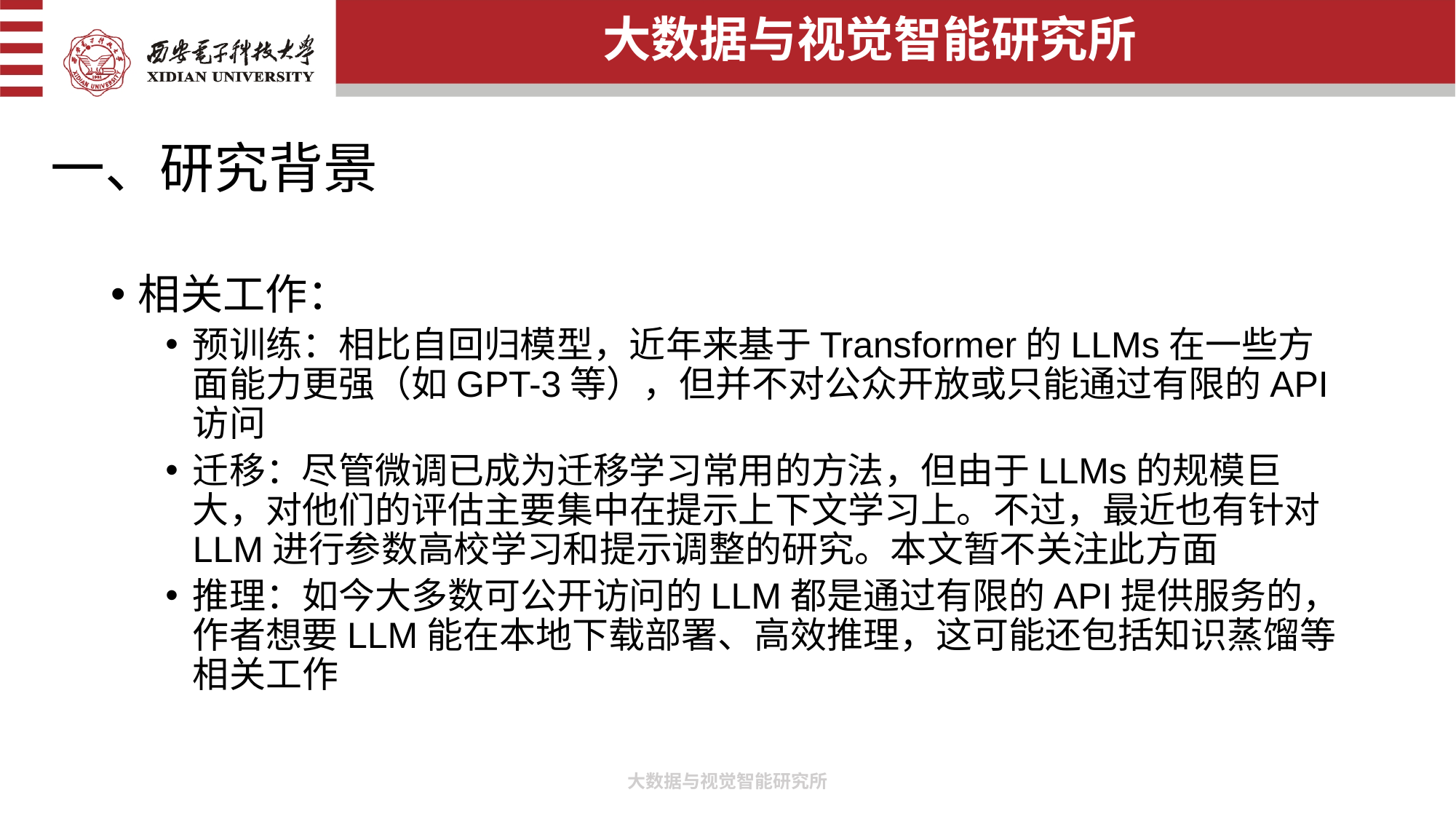

# 一、研究背景
相关工作：
预训练：相比自回归模型，近年来基于Transformer的LLMs在一些方面能力更强（如GPT-3等），但并不对公众开放或只能通过有限的API访问
迁移：尽管微调已成为迁移学习常用的方法，但由于LLMs的规模巨大，对他们的评估主要集中在提示上下文学习上。不过，最近也有针对LLM进行参数高校学习和提示调整的研究。本文暂不关注此方面
推理：如今大多数可公开访问的LLM都是通过有限的API提供服务的，作者想要LLM能在本地下载部署、高效推理，这可能还包括知识蒸馏等相关工作

大数据与视觉智能研究所
6